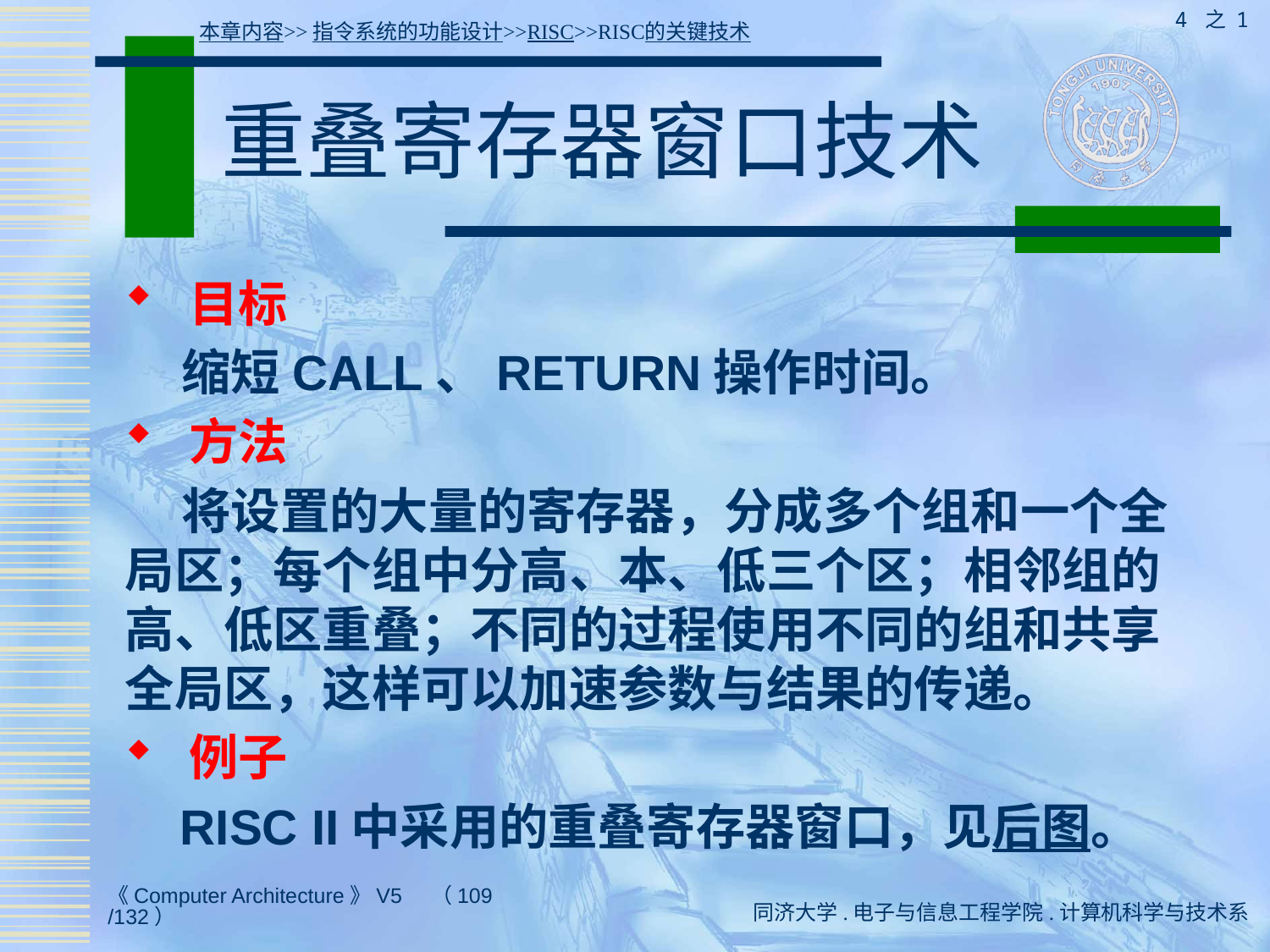

4 之 1
本章内容>>指令系统的功能设计>>RISC>>RISC的关键技术
# 重叠寄存器窗口技术
  目标
    缩短CALL、RETURN操作时间。
  方法
    将设置的大量的寄存器，分成多个组和一个全局区；每个组中分高、本、低三个区；相邻组的高、低区重叠；不同的过程使用不同的组和共享全局区，这样可以加速参数与结果的传递。
  例子
    RISC II中采用的重叠寄存器窗口，见后图。